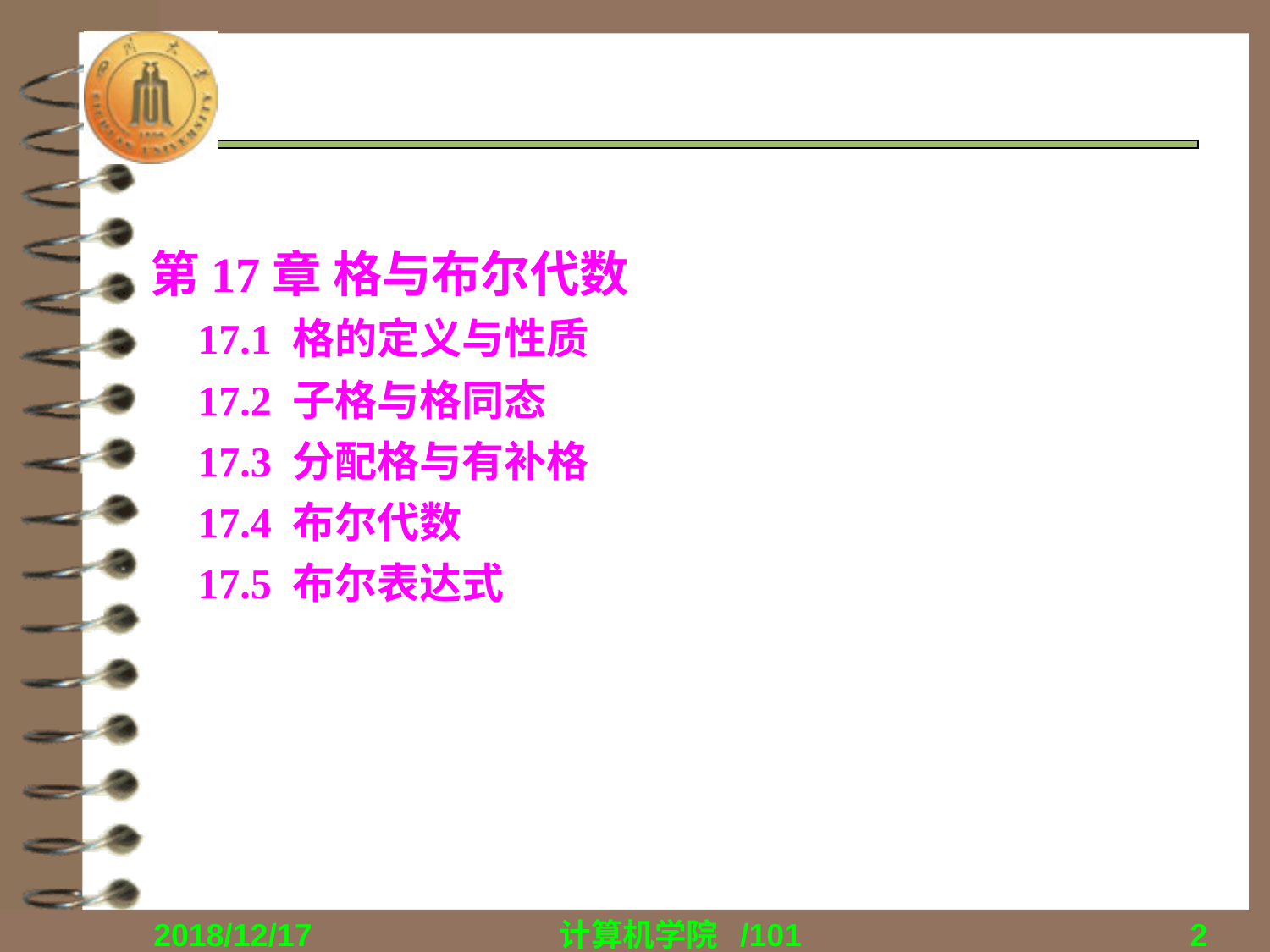

#
第17章 格与布尔代数
   	17.1 格的定义与性质
	17.2 子格与格同态
	17.3 分配格与有补格
	17.4 布尔代数
	17.5 布尔表达式

2018/12/17
计算机学院  /101
2